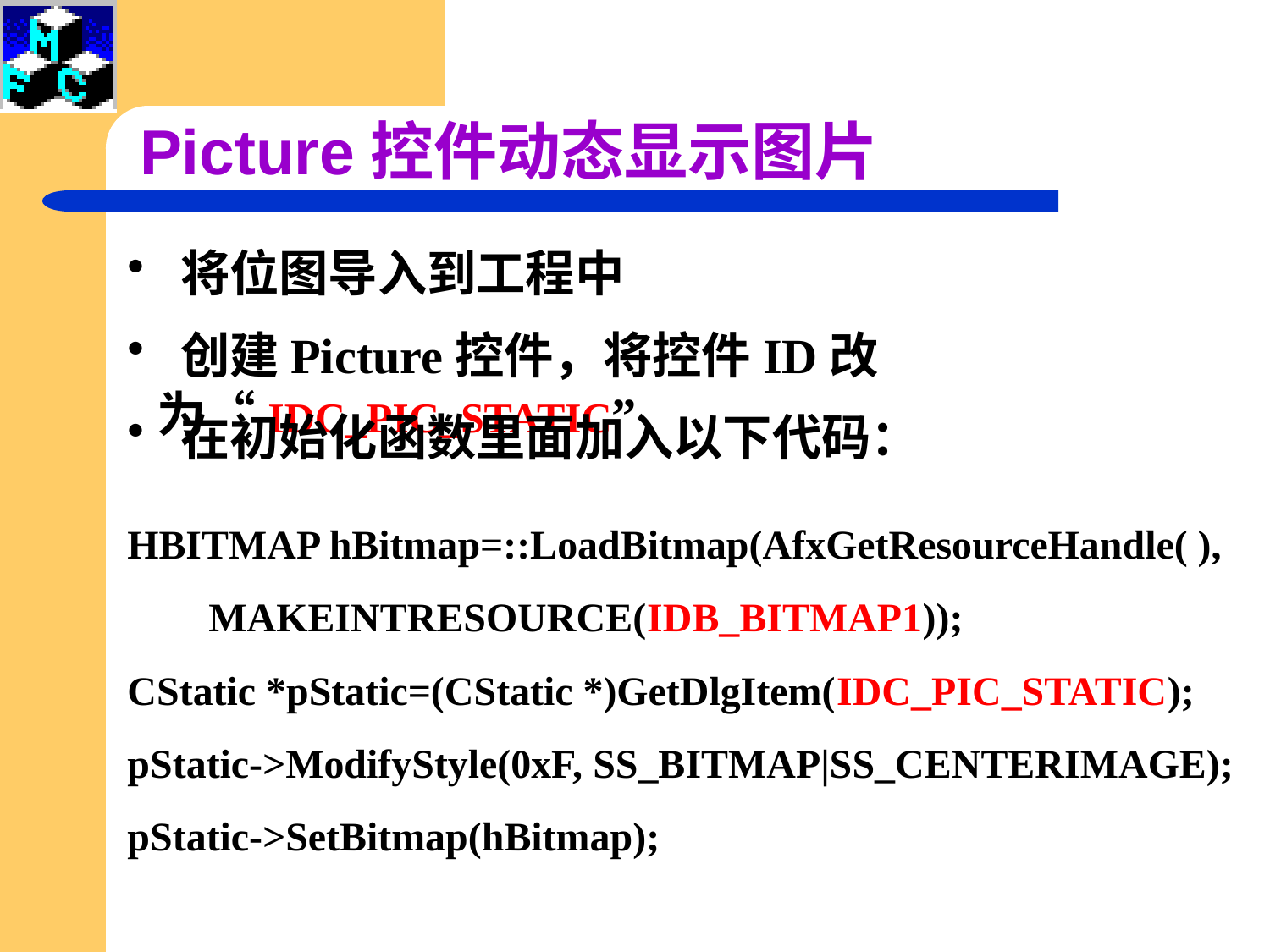

# Picture控件动态显示图片
 将位图导入到工程中
 创建Picture控件，将控件ID改为“IDC_PIC_STATIC”
 在初始化函数里面加入以下代码：
HBITMAP hBitmap=::LoadBitmap(AfxGetResourceHandle( ),
        MAKEINTRESOURCE(IDB_BITMAP1));
CStatic *pStatic=(CStatic *)GetDlgItem(IDC_PIC_STATIC);
pStatic->ModifyStyle(0xF, SS_BITMAP|SS_CENTERIMAGE);
pStatic->SetBitmap(hBitmap);